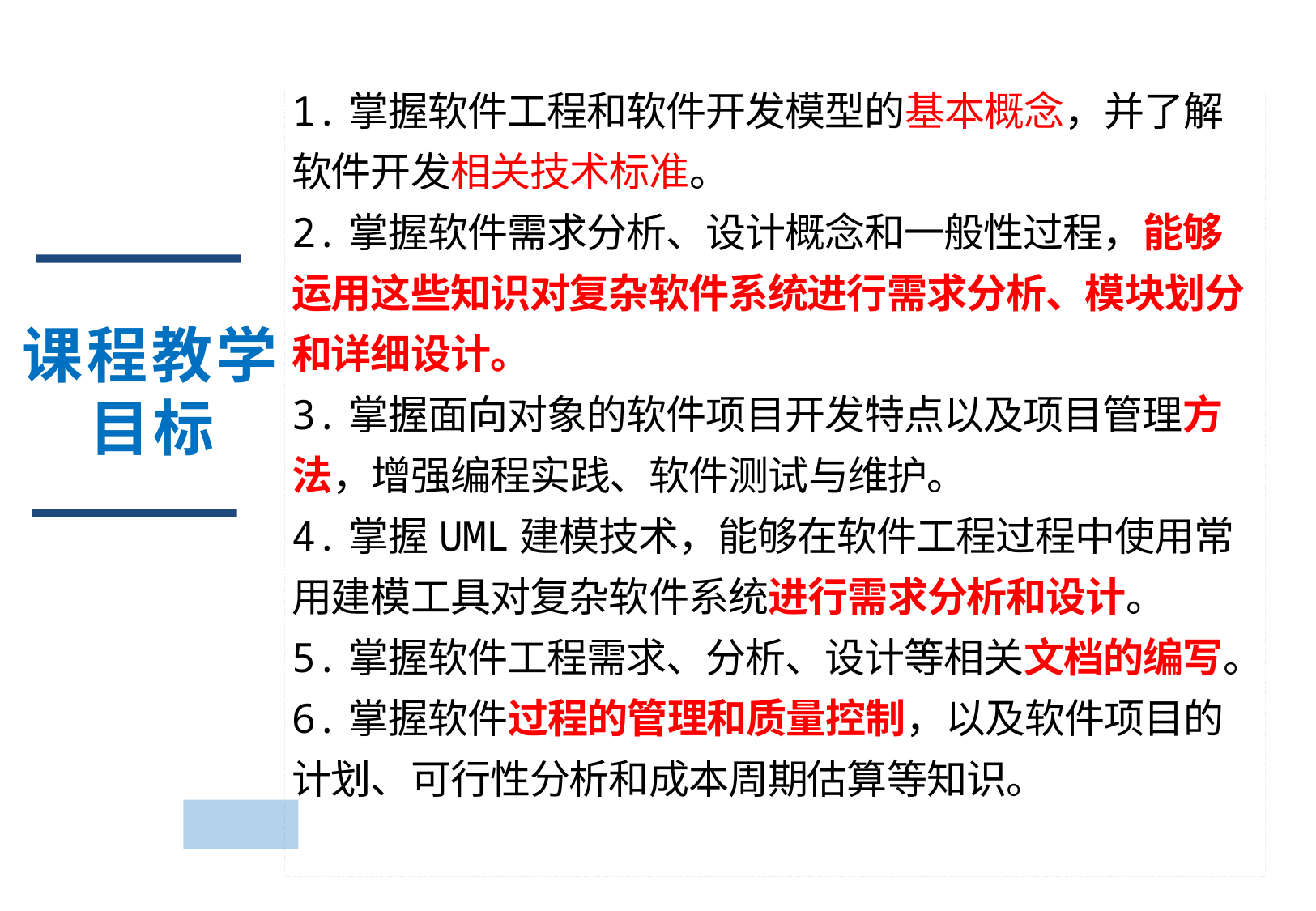

1.掌握软件工程和软件开发模型的基本概念，并了解软件开发相关技术标准。
2.掌握软件需求分析、设计概念和一般性过程，能够运用这些知识对复杂软件系统进行需求分析、模块划分和详细设计。
3.掌握面向对象的软件项目开发特点以及项目管理方法，增强编程实践、软件测试与维护。
4.掌握UML建模技术，能够在软件工程过程中使用常用建模工具对复杂软件系统进行需求分析和设计。
5.掌握软件工程需求、分析、设计等相关文档的编写。
6.掌握软件过程的管理和质量控制，以及软件项目的计划、可行性分析和成本周期估算等知识。

课程教学目标